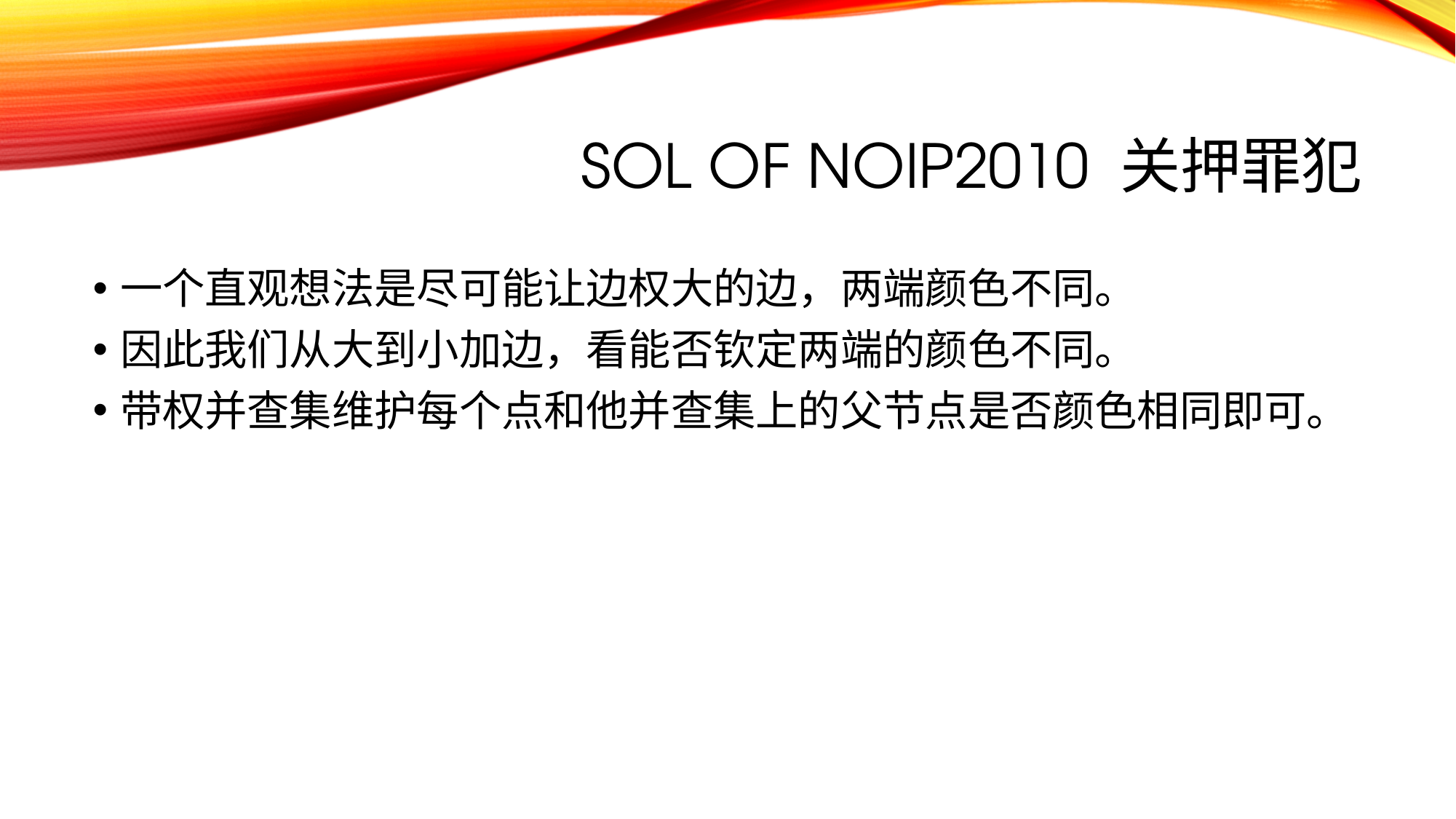

# sol of NOIP2010 关押罪犯
一个直观想法是尽可能让边权大的边，两端颜色不同。
因此我们从大到小加边，看能否钦定两端的颜色不同。
带权并查集维护每个点和他并查集上的父节点是否颜色相同即可。